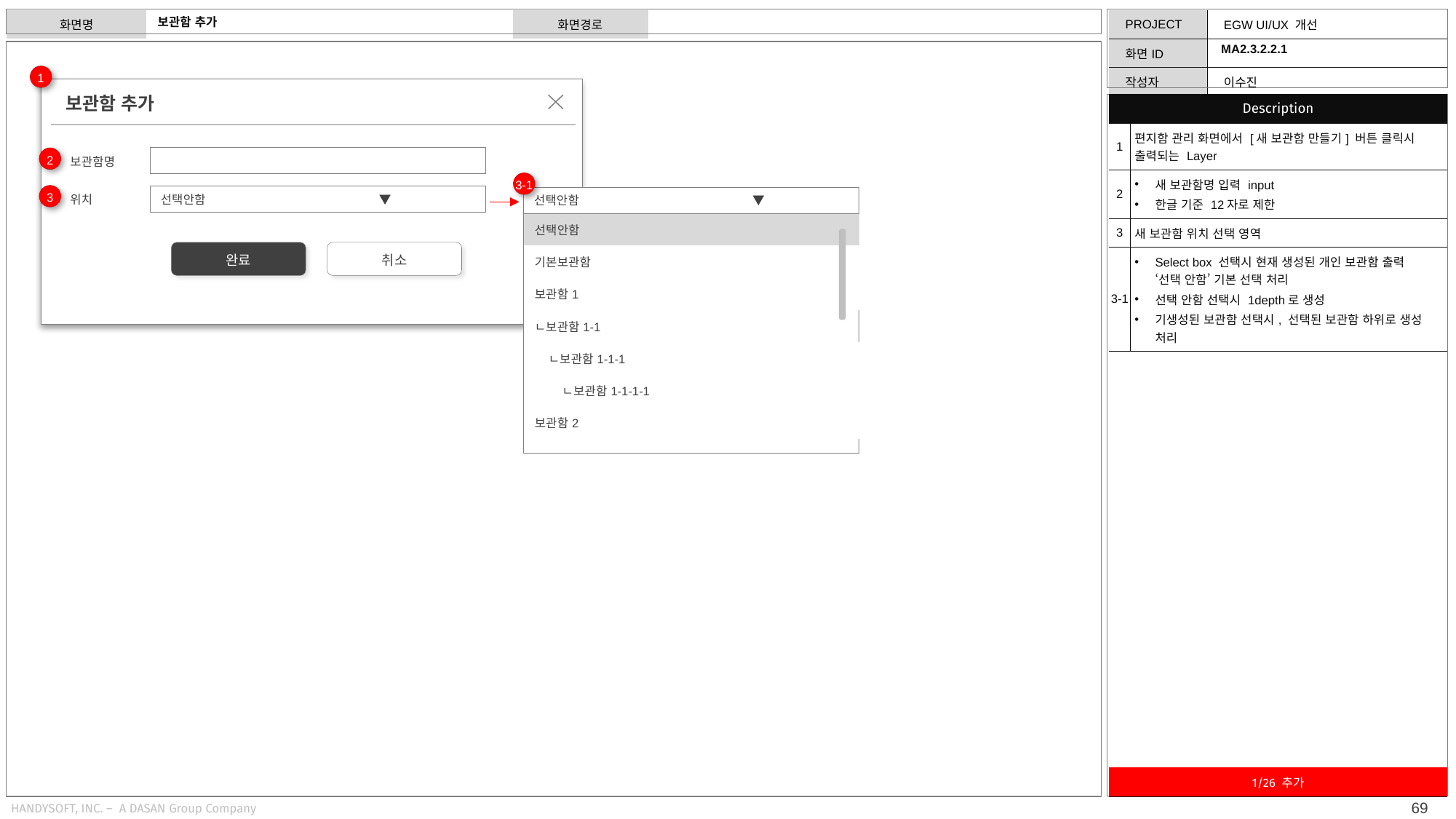

# 보관함 추가
MA2.3.2.2.1
1

보관함 추가
| Description |  |
| --- | --- |
| 1 | 편지함 관리 화면에서 [새 보관함 만들기] 버튼 클릭시 출력되는 Layer |
| 2 | 새 보관함명 입력 input 한글 기준 12자로 제한 |
| 3 | 새 보관함 위치 선택 영역 |
| 3-1 | Select box 선택시 현재 생성된 개인 보관함 출력 ‘선택 안함’ 기본 선택 처리 선택 안함 선택시 1depth로 생성 기생성된 보관함 선택시, 선택된 보관함 하위로 생성 처리 |

2
보관함명
3-1
3
선택안함		▼
선택안함		▼
위치
| 선택안함 |
| --- |
| 기본보관함 |
| 보관함1 |
| ㄴ보관함1-1 |
| ㄴ보관함1-1-1 |
| ㄴ보관함1-1-1-1 |
| 보관함2 |

완료
취소
| 1/26 추가 |
| --- |